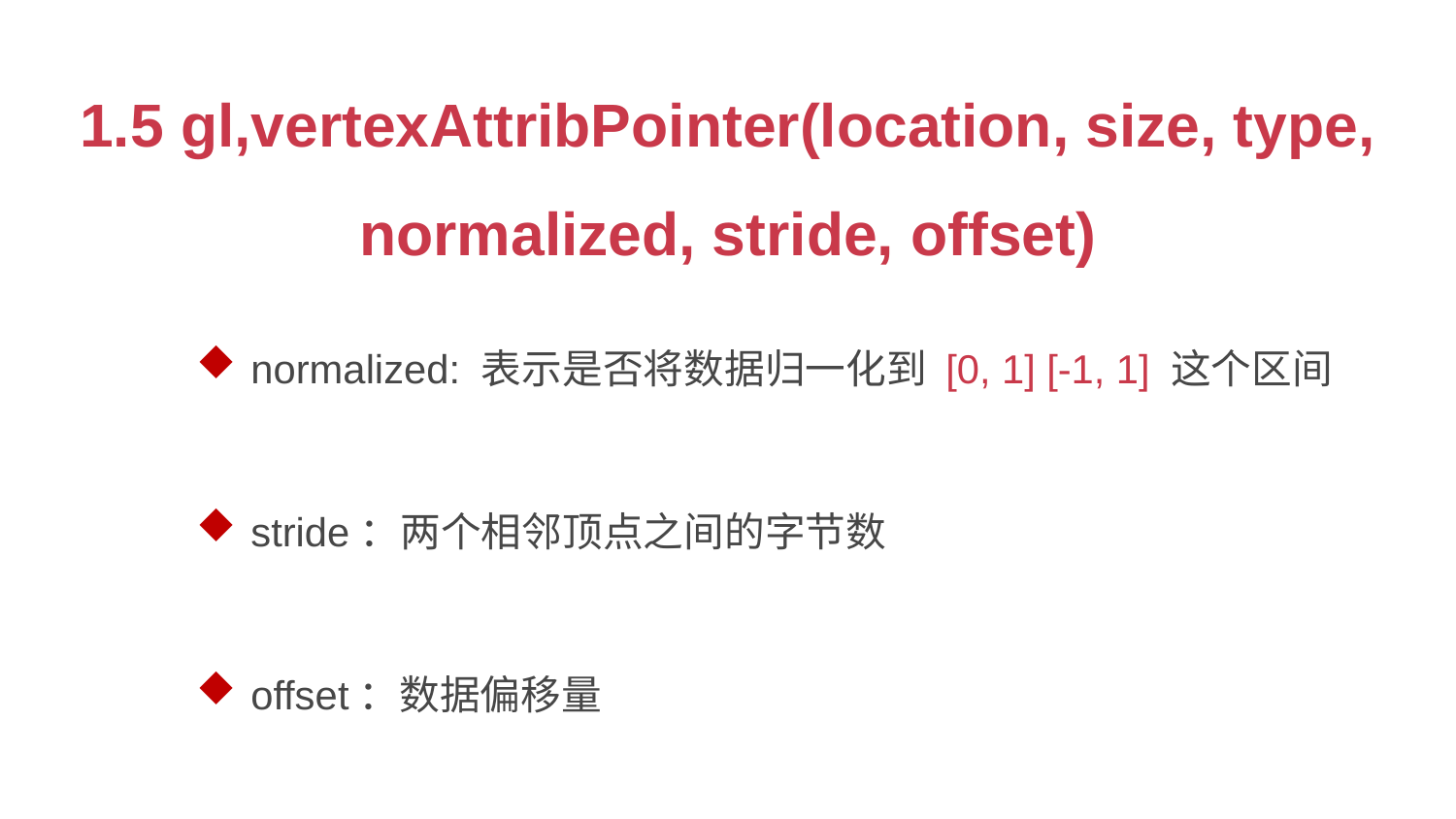

1.5 gl,vertexAttribPointer(location, size, type, normalized, stride, offset)
normalized: 表示是否将数据归⼀化到 [0, 1] [-1, 1] 这个区间
stride：两个相邻顶点之间的字节数
offset：数据偏移量